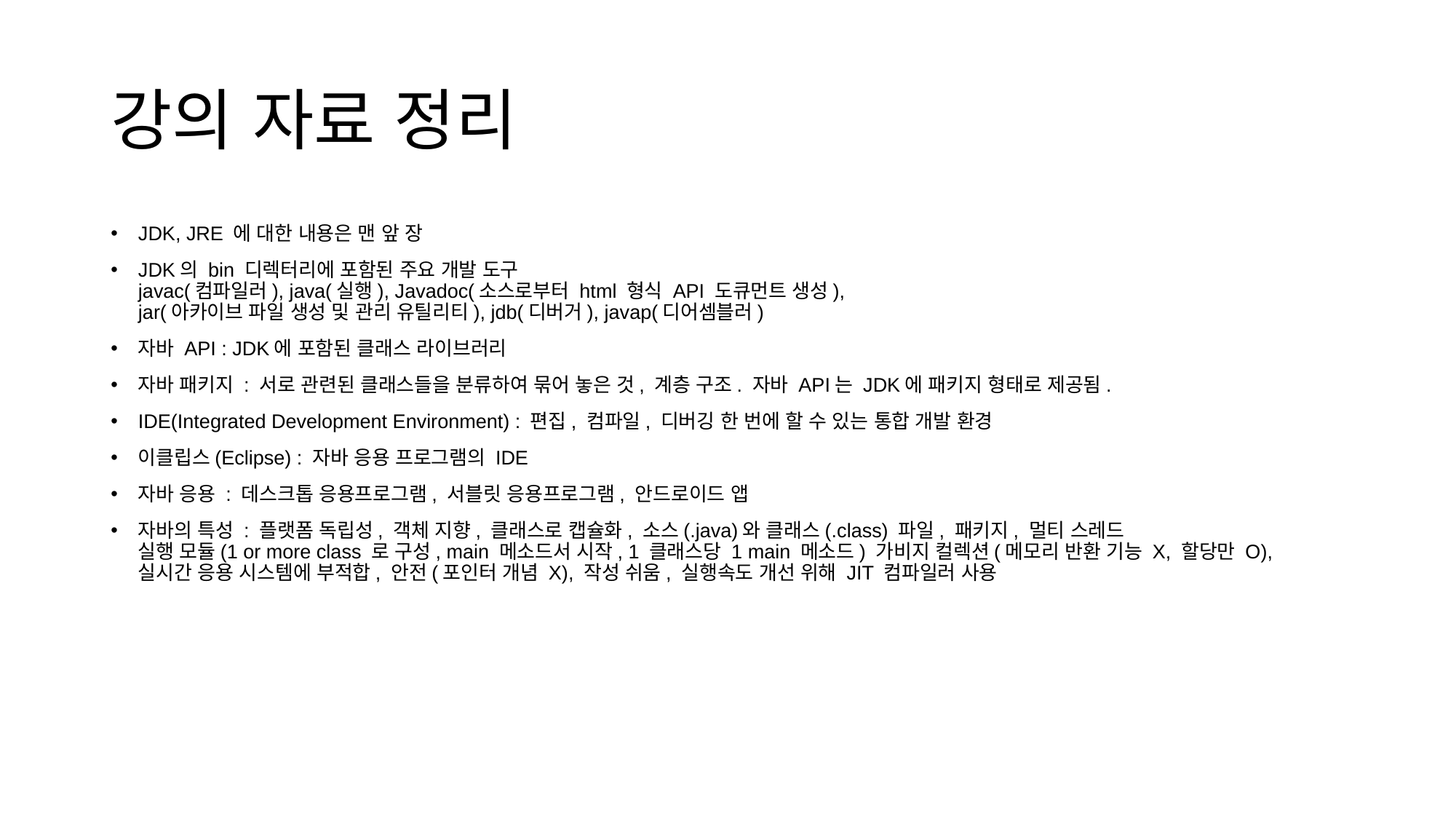

# 강의 자료 정리
JDK, JRE 에 대한 내용은 맨 앞 장
JDK의 bin 디렉터리에 포함된 주요 개발 도구
javac(컴파일러), java(실행), Javadoc(소스로부터 html 형식 API 도큐먼트 생성),
jar(아카이브 파일 생성 및 관리 유틸리티), jdb(디버거), javap(디어셈블러)
자바 API : JDK에 포함된 클래스 라이브러리
자바 패키지 : 서로 관련된 클래스들을 분류하여 묶어 놓은 것, 계층 구조. 자바 API는 JDK에 패키지 형태로 제공됨.
IDE(Integrated Development Environment) : 편집, 컴파일, 디버깅 한 번에 할 수 있는 통합 개발 환경
이클립스(Eclipse) : 자바 응용 프로그램의 IDE
자바 응용 : 데스크톱 응용프로그램, 서블릿 응용프로그램, 안드로이드 앱
자바의 특성 : 플랫폼 독립성, 객체 지향, 클래스로 캡슐화, 소스(.java)와 클래스(.class) 파일, 패키지, 멀티 스레드
실행 모듈(1 or more class 로 구성, main 메소드서 시작, 1 클래스당 1 main 메소드) 가비지 컬렉션(메모리 반환 기능 X, 할당만 O),
실시간 응용 시스템에 부적합, 안전(포인터 개념 X), 작성 쉬움, 실행속도 개선 위해 JIT 컴파일러 사용